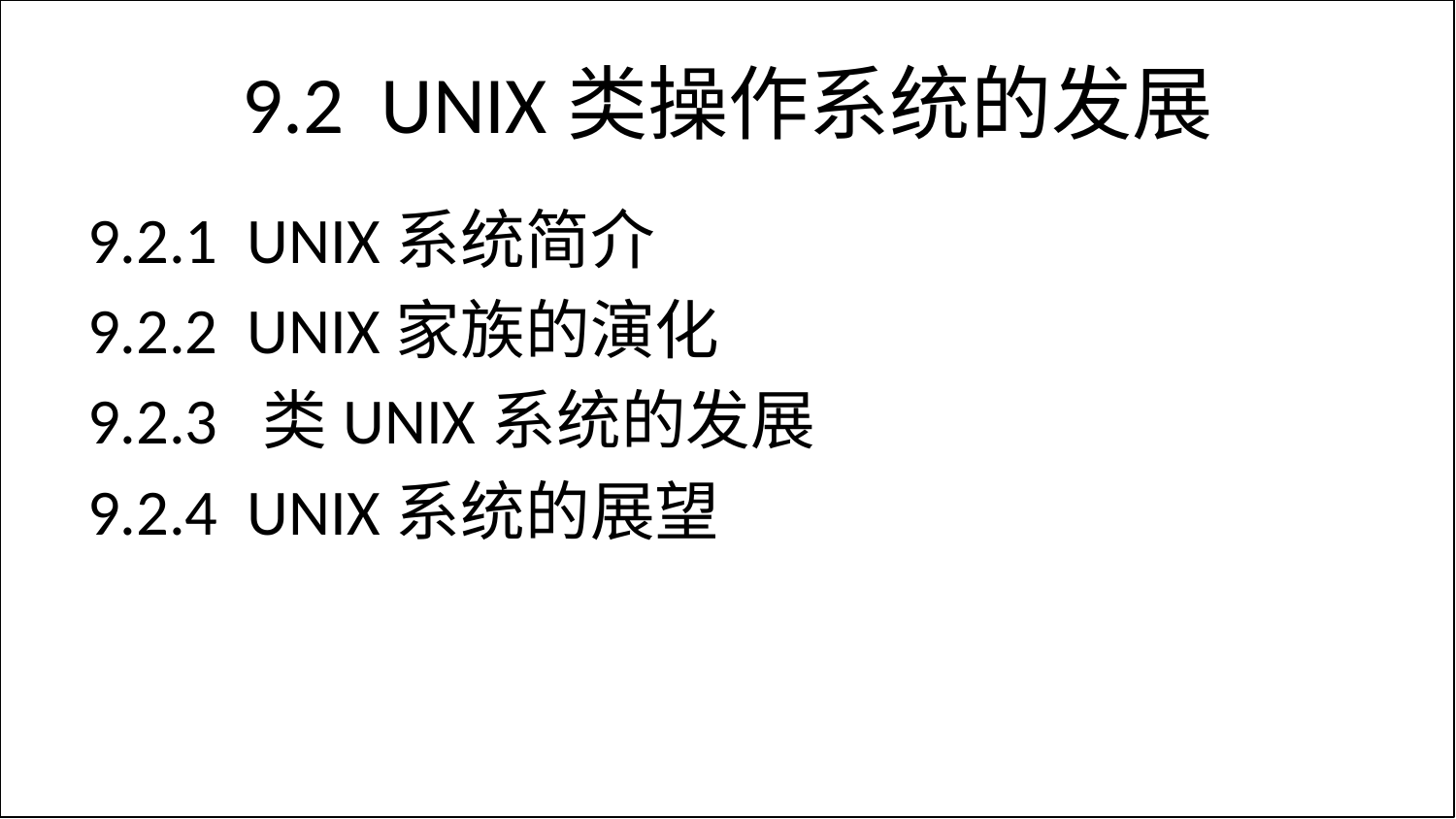

# 9.2  UNIX类操作系统的发展
9.2.1  UNIX系统简介
9.2.2  UNIX家族的演化
9.2.3  类UNIX系统的发展
9.2.4  UNIX系统的展望